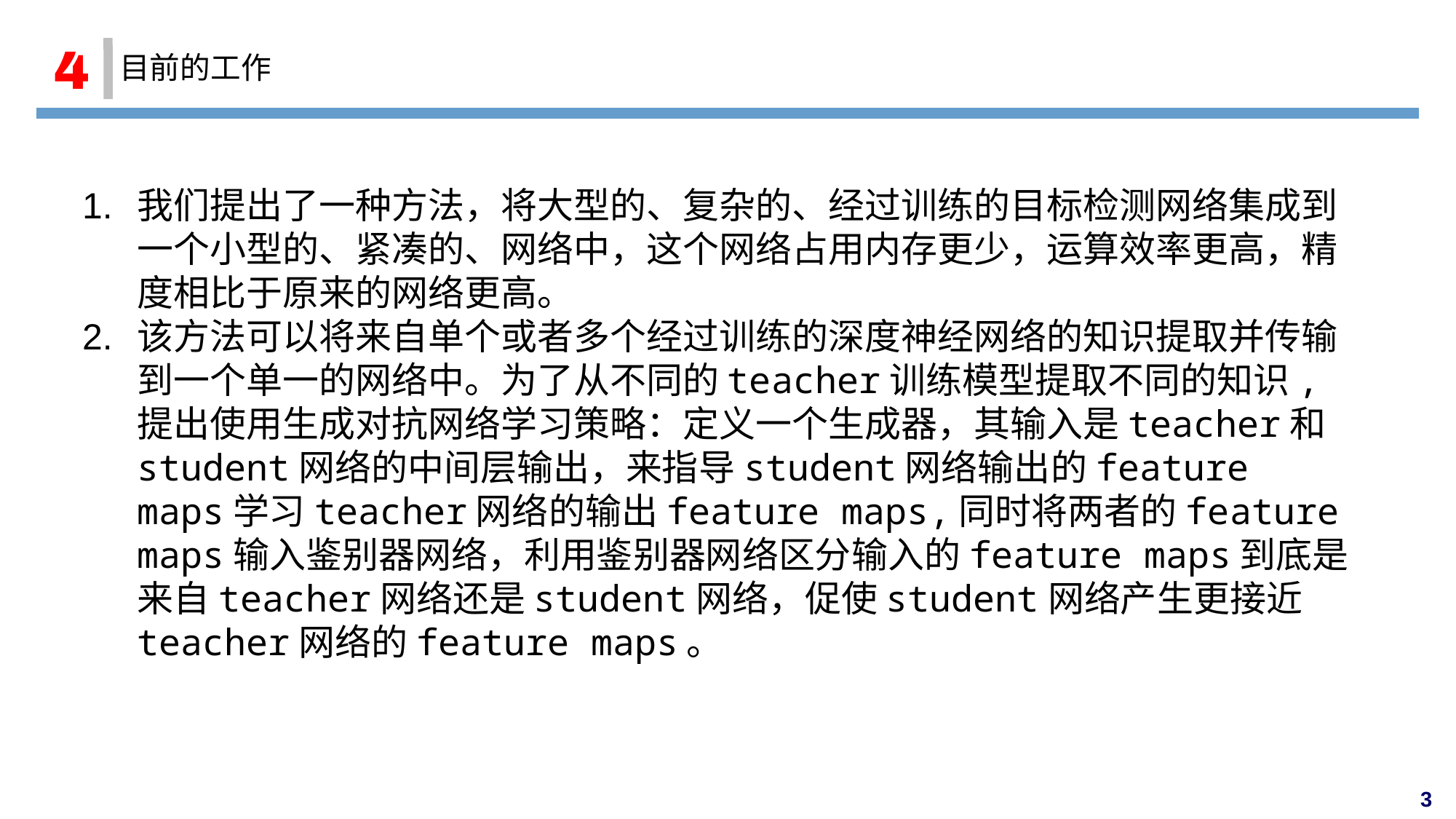

4

目前的工作
我们提出了一种方法，将大型的、复杂的、经过训练的目标检测网络集成到一个小型的、紧凑的、网络中，这个网络占用内存更少，运算效率更高，精度相比于原来的网络更高。
该方法可以将来自单个或者多个经过训练的深度神经网络的知识提取并传输到一个单一的网络中。为了从不同的teacher训练模型提取不同的知识,提出使用生成对抗网络学习策略：定义一个生成器，其输入是teacher和student网络的中间层输出，来指导student网络输出的feature maps学习teacher网络的输出feature maps,同时将两者的feature maps输入鉴别器网络，利用鉴别器网络区分输入的feature maps到底是来自teacher网络还是student网络，促使student网络产生更接近teacher网络的feature maps。
3